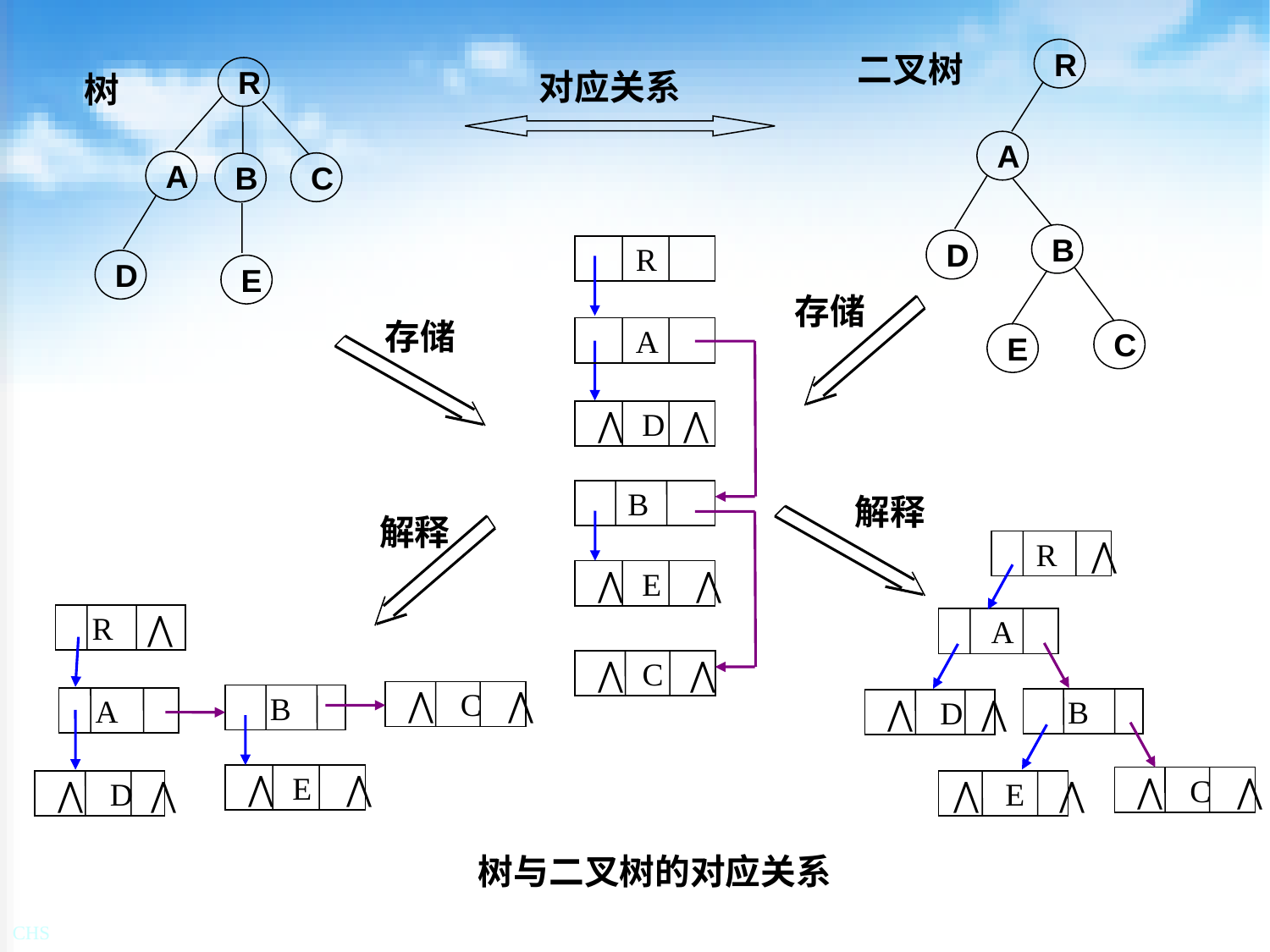

R

A

B
D

C
E
二叉树
对应关系

R

A
C
B

D
E
 树
      R

      A

 ⋀  D  ⋀

     B

 ⋀  E    ⋀

 ⋀  C   ⋀

存储

存储

解释

解释

    R    ⋀

     A

    B

 ⋀   D  ⋀

 ⋀   C   ⋀

⋀   E    ⋀

   R    ⋀

 ⋀   C   ⋀

    B

   A

 ⋀  E    ⋀

 ⋀   D  ⋀

树与二叉树的对应关系